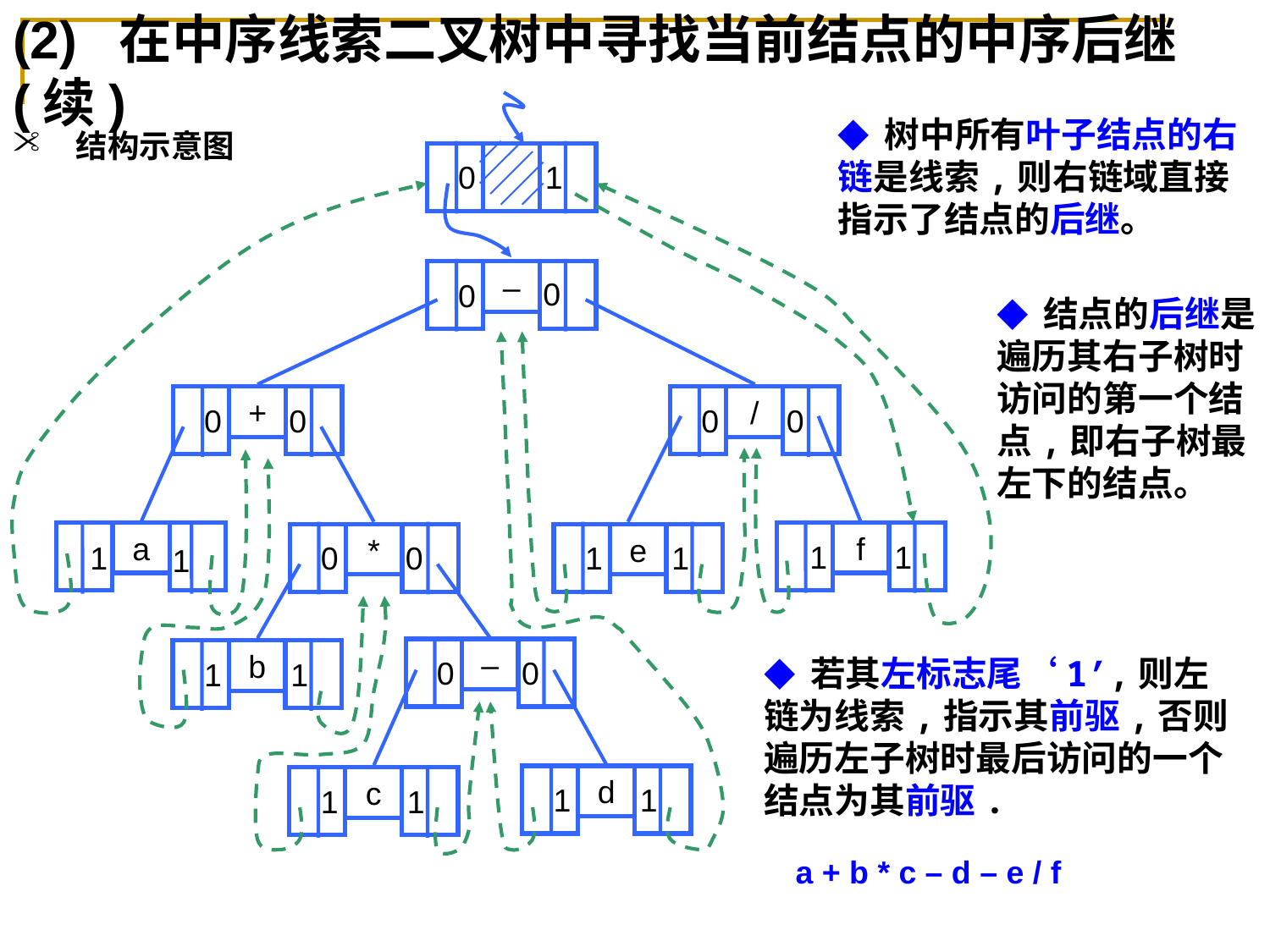

# (2)  在中序线索二叉树中寻找当前结点的中序后继(续)

0
1

–

0
0

+

0
0

/

0
0

f

1
1

*

0
0

e

1
1

a

1
1

–

0
0

b

1
1

d

1
1

c

1
1

◆ 树中所有叶子结点的右链是线索,则右链域直接指示了结点的后继。
结构示意图
◆ 结点的后继是遍历其右子树时访问的第一个结点,即右子树最左下的结点。
◆ 若其左标志尾‘1’,则左链为线索,指示其前驱,否则遍历左子树时最后访问的一个结点为其前驱.
a + b * c – d – e / f